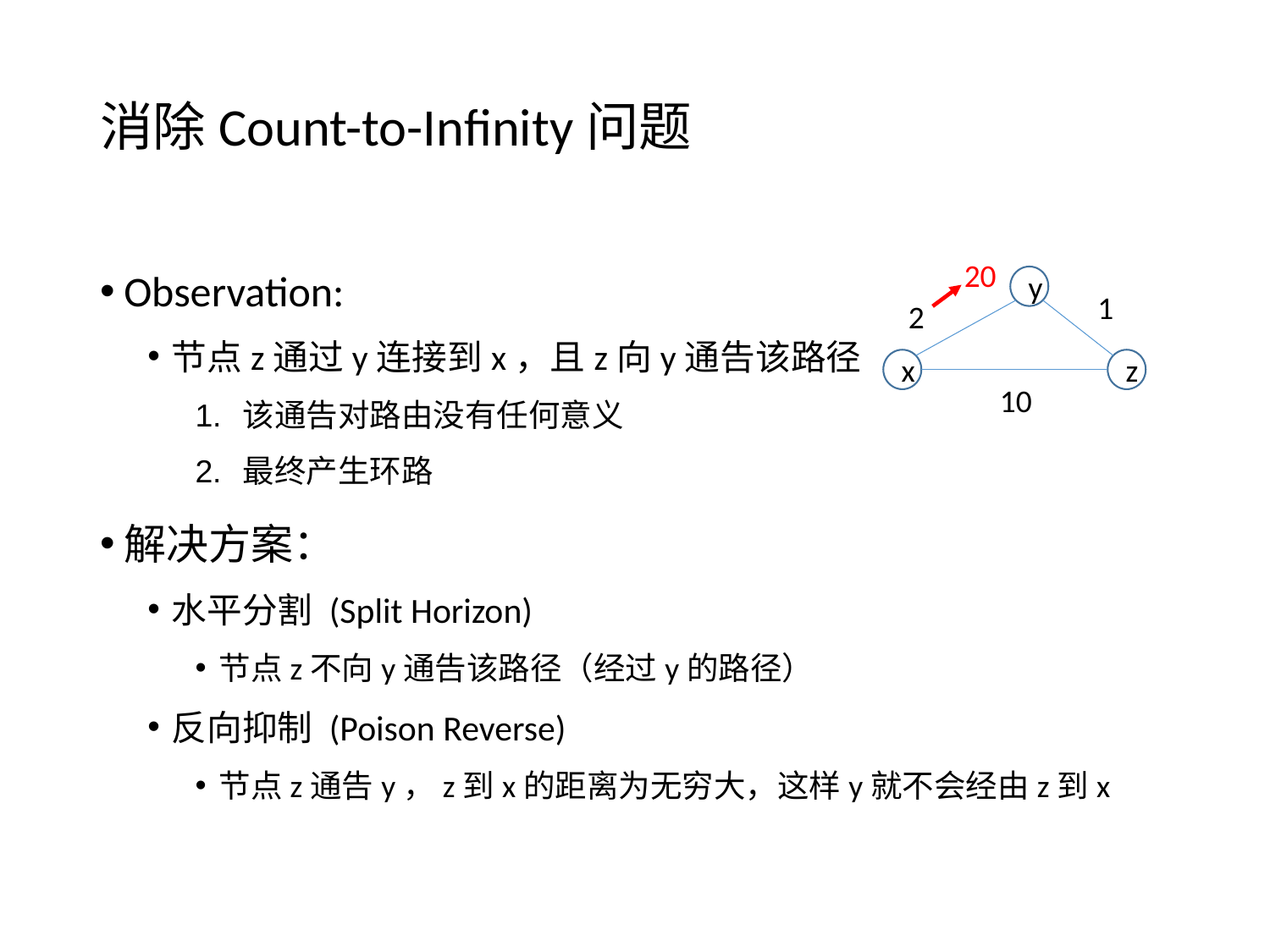

# 消除Count-to-Infinity问题
Observation:
节点z通过y连接到x，且z向y通告该路径
该通告对路由没有任何意义
最终产生环路
解决方案：
水平分割 (Split Horizon)
节点z不向y通告该路径（经过y的路径）
反向抑制 (Poison Reverse)
节点z通告y，z到x的距离为无穷大，这样y就不会经由z到x
20
y
1
2
x
z
10
15